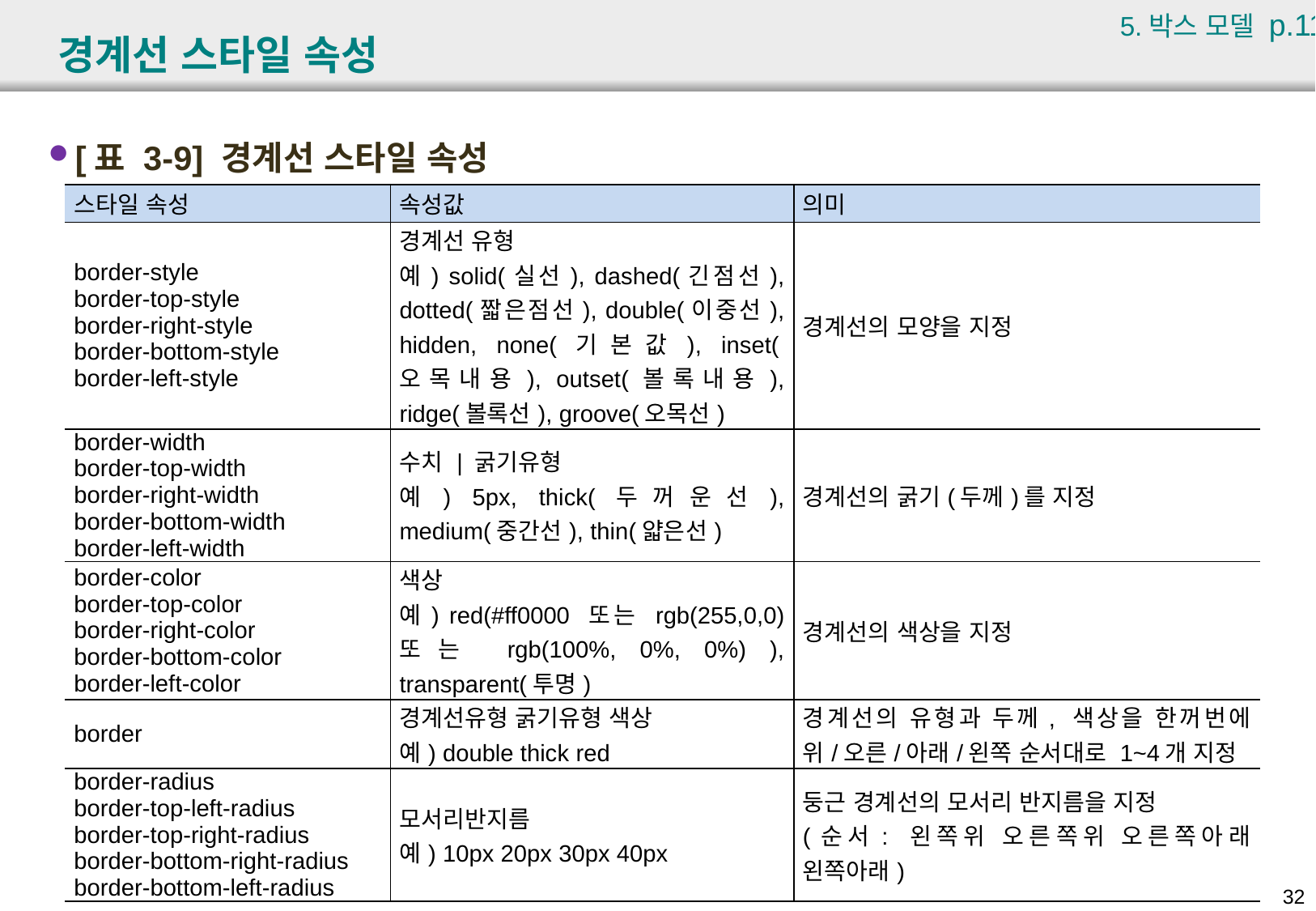

5.박스 모델 p.116
# 경계선 스타일 속성
[표 3-9] 경계선 스타일 속성

| 스타일 속성 | 속성값 | 의미 |
| --- | --- | --- |
| border-style border-top-style border-right-style border-bottom-style border-left-style | 경계선 유형 예) solid(실선), dashed(긴점선), dotted(짧은점선), double(이중선), hidden, none(기본값), inset(오목내용), outset(볼록내용), ridge(볼록선), groove(오목선) | 경계선의 모양을 지정 |
| border-width border-top-width border-right-width border-bottom-width border-left-width | 수치 | 굵기유형 예) 5px, thick(두꺼운선), medium(중간선), thin(얇은선) | 경계선의 굵기(두께)를 지정 |
| border-color border-top-color border-right-color border-bottom-color border-left-color | 색상 예) red(#ff0000 또는 rgb(255,0,0) 또는 rgb(100%, 0%, 0%) ), transparent(투명) | 경계선의 색상을 지정 |
| border | 경계선유형 굵기유형 색상 예) double thick red | 경계선의 유형과 두께, 색상을 한꺼번에 위/오른/아래/왼쪽 순서대로 1~4개 지정 |
| border-radius border-top-left-radius border-top-right-radius border-bottom-right-radius border-bottom-left-radius | 모서리반지름 예) 10px 20px 30px 40px | 둥근 경계선의 모서리 반지름을 지정 (순서: 왼쪽위 오른쪽위 오른쪽아래 왼쪽아래) |